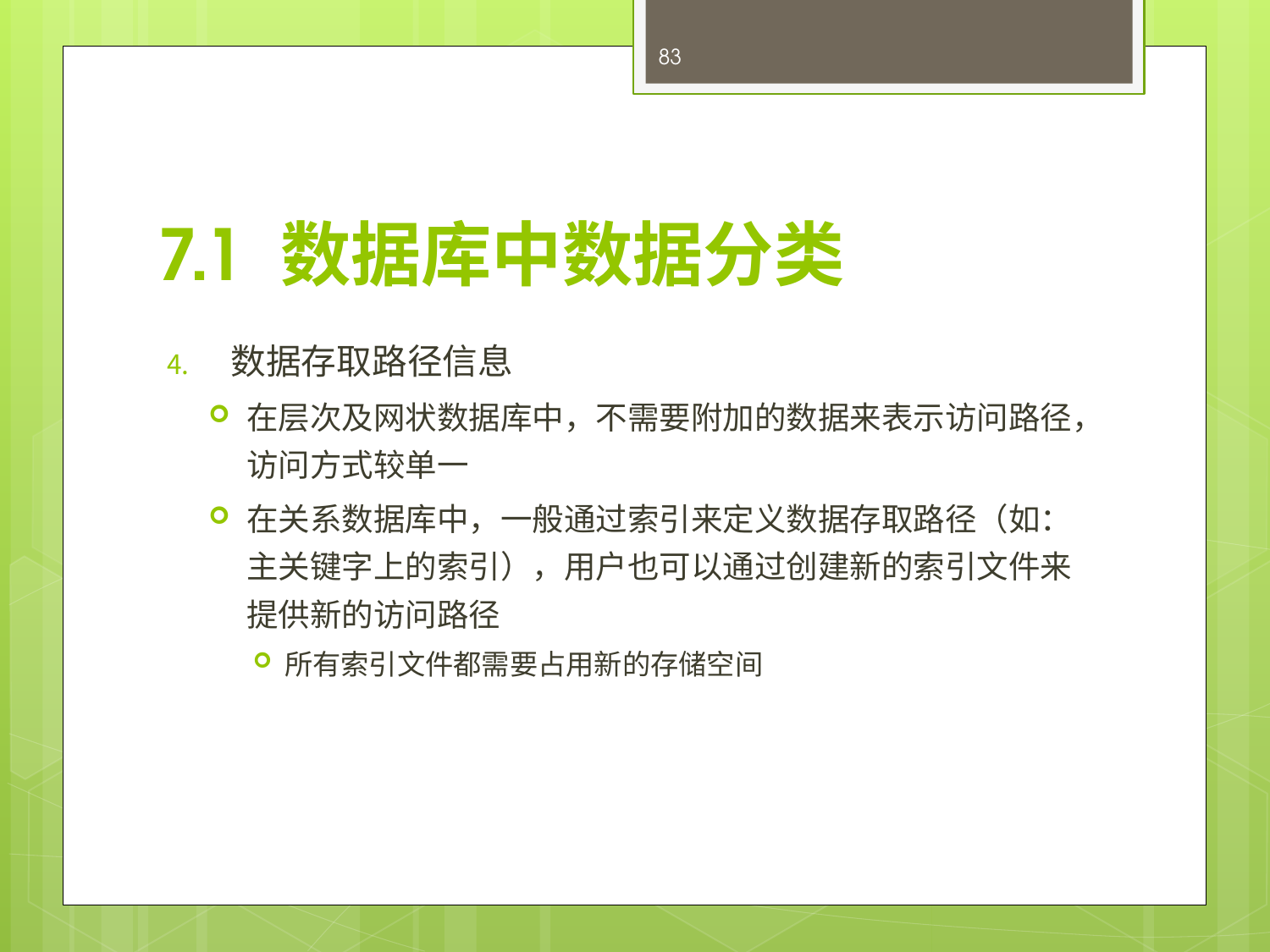

83
# 7.1 数据库中数据分类
数据存取路径信息
在层次及网状数据库中，不需要附加的数据来表示访问路径，访问方式较单一
在关系数据库中，一般通过索引来定义数据存取路径（如：主关键字上的索引），用户也可以通过创建新的索引文件来提供新的访问路径
所有索引文件都需要占用新的存储空间